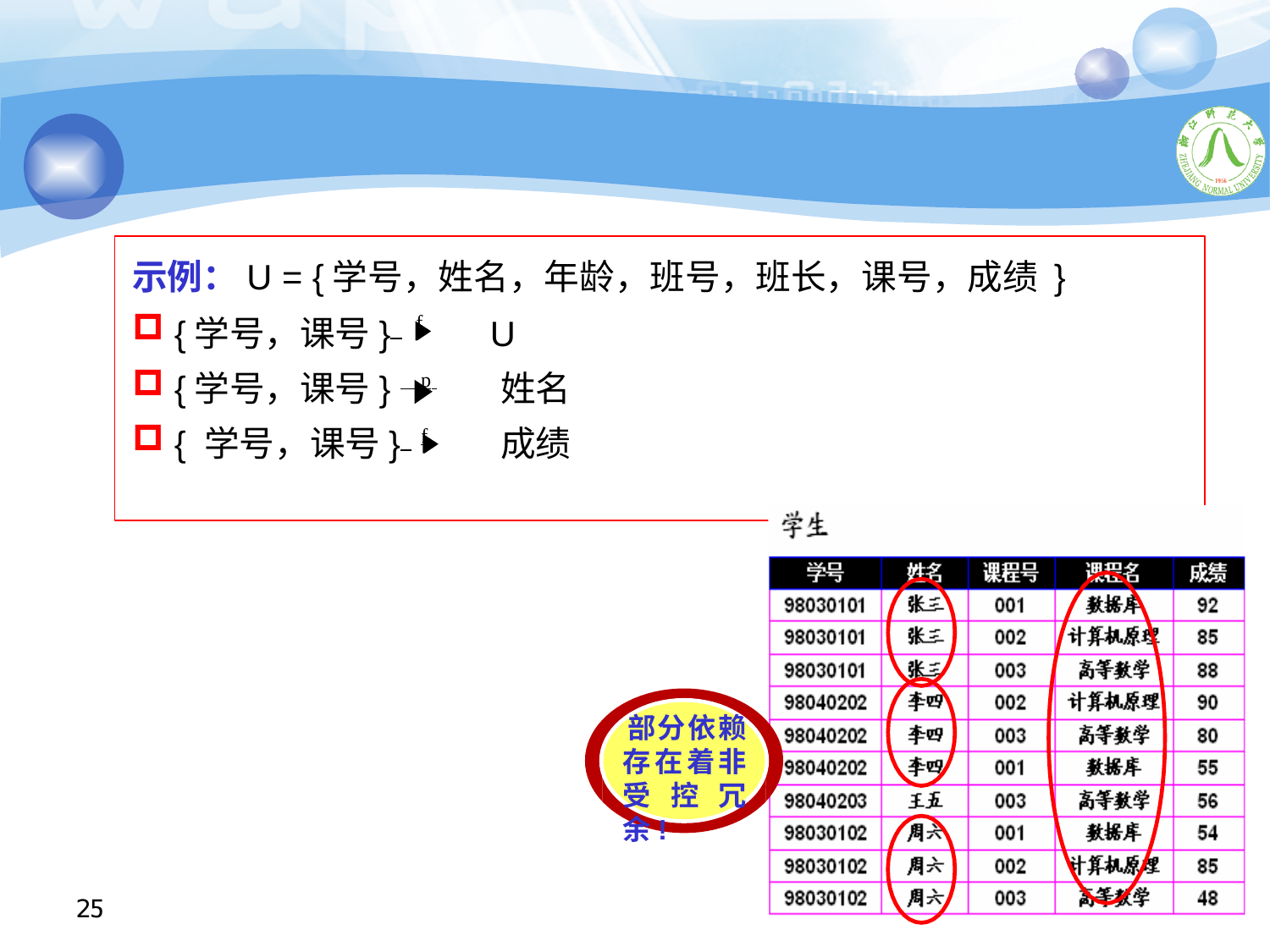

#

示例：U = {学号，姓名，年龄，班号，班长，课号，成绩 }
{学号，课号}  f	U
{学号，课号}     p 	姓名
{ 学号，课号}  f	成绩

部分依赖 存在着非 受控冗余!
An Introduction to Database System

25